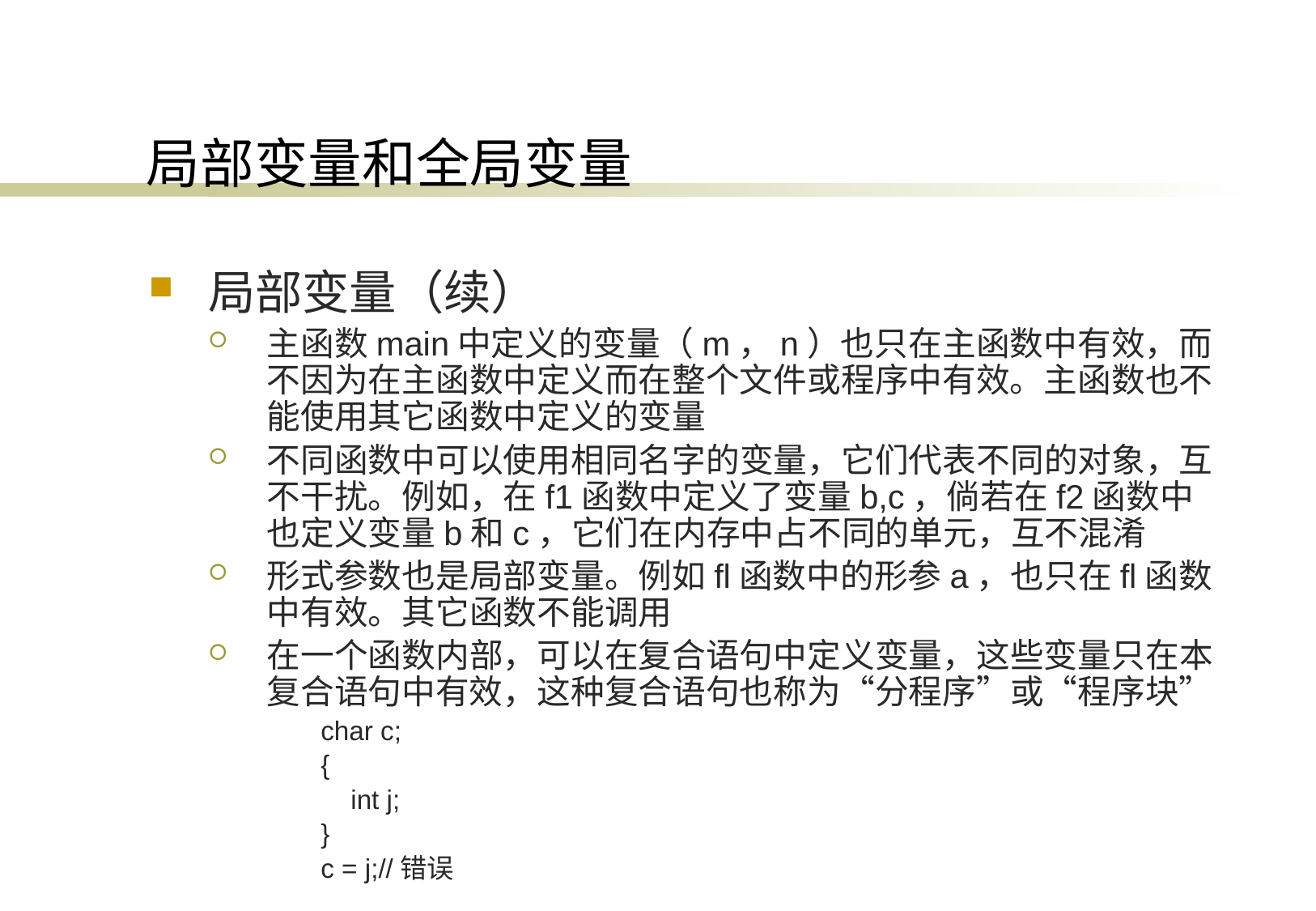

# 局部变量和全局变量
局部变量（续）
主函数main中定义的变量（m，n）也只在主函数中有效，而不因为在主函数中定义而在整个文件或程序中有效。主函数也不能使用其它函数中定义的变量
不同函数中可以使用相同名字的变量，它们代表不同的对象，互不干扰。例如，在f1函数中定义了变量b,c，倘若在f2函数中也定义变量b和c，它们在内存中占不同的单元，互不混淆
形式参数也是局部变量。例如fl函数中的形参a，也只在fl函数中有效。其它函数不能调用
在一个函数内部，可以在复合语句中定义变量，这些变量只在本复合语句中有效，这种复合语句也称为“分程序”或“程序块”
char c;
{
    int j;
}
c = j;//错误